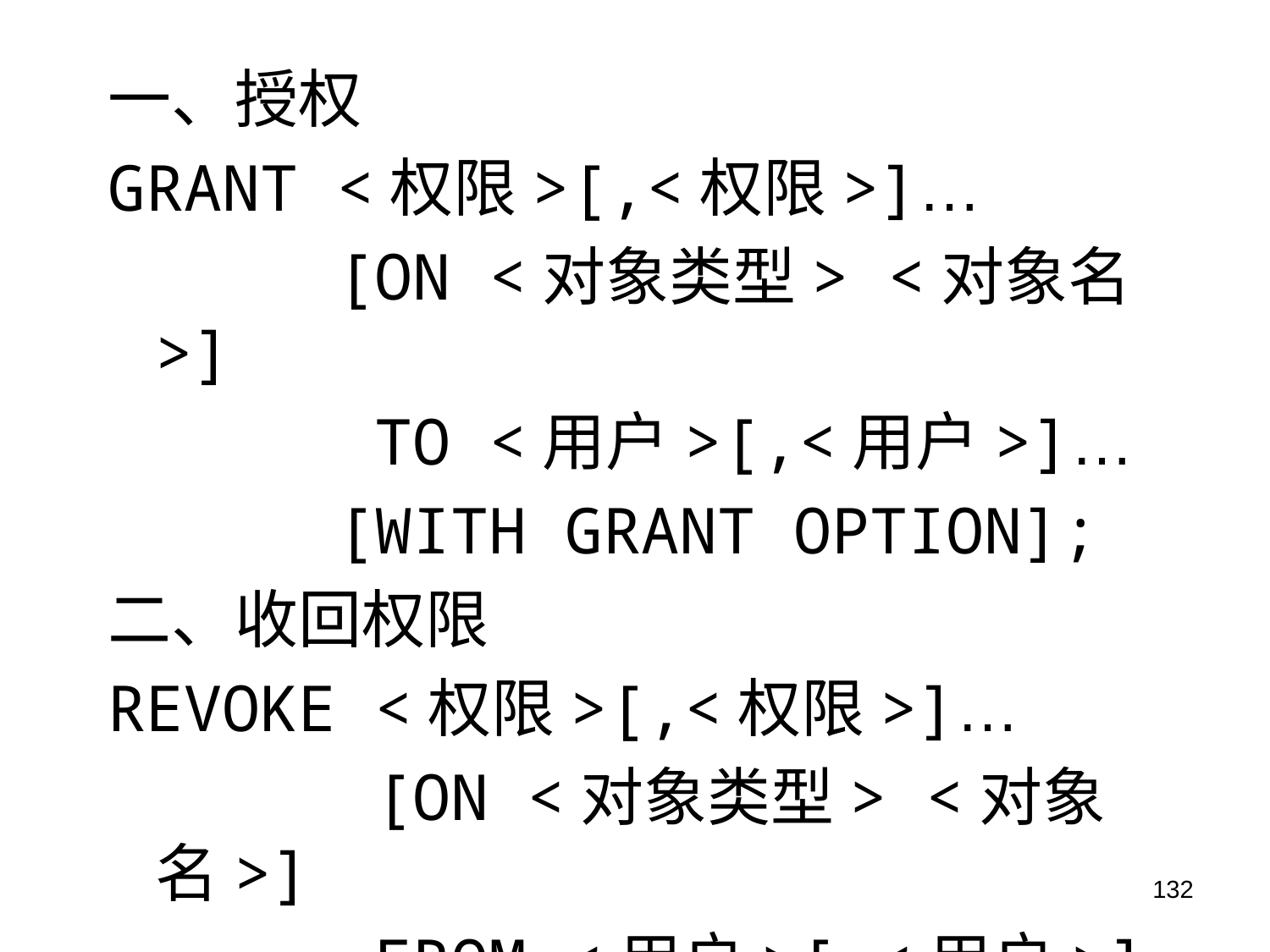

一、授权
GRANT <权限>[,<权限>]…
      [ON <对象类型> <对象名>]
       TO <用户>[,<用户>]…
      [WITH GRANT OPTION];
二、收回权限
REVOKE <权限>[,<权限>]…
       [ON <对象类型> <对象名>]
       FROM <用户>[,<用户>]…
132